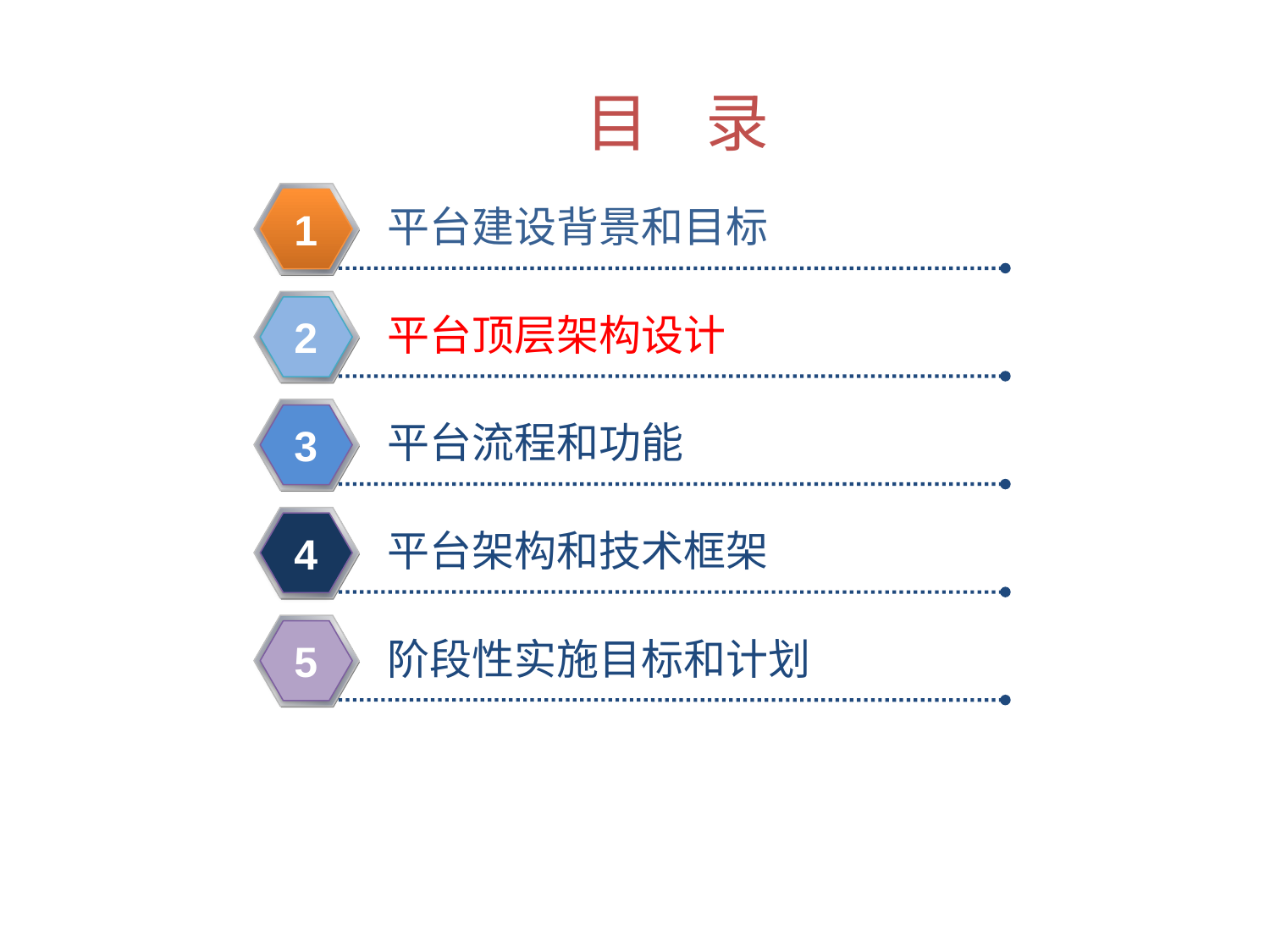

目    录

平台建设背景和目标
1

平台顶层架构设计
2

平台流程和功能
3

平台架构和技术框架
4

阶段性实施目标和计划
5